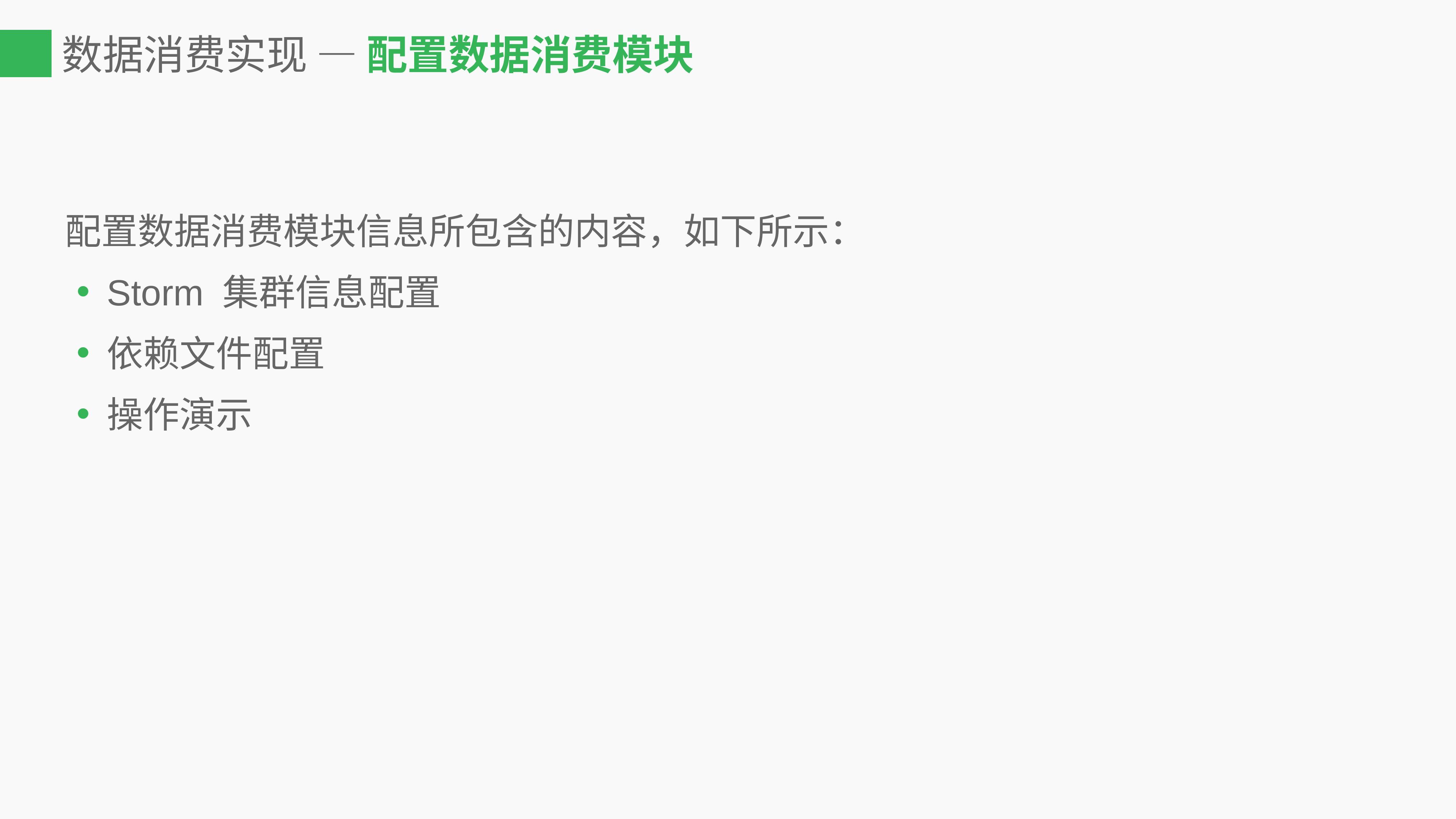

# 数据消费实现 — 配置数据消费模块
配置数据消费模块信息所包含的内容，如下所示：
Storm 集群信息配置
依赖文件配置
操作演示